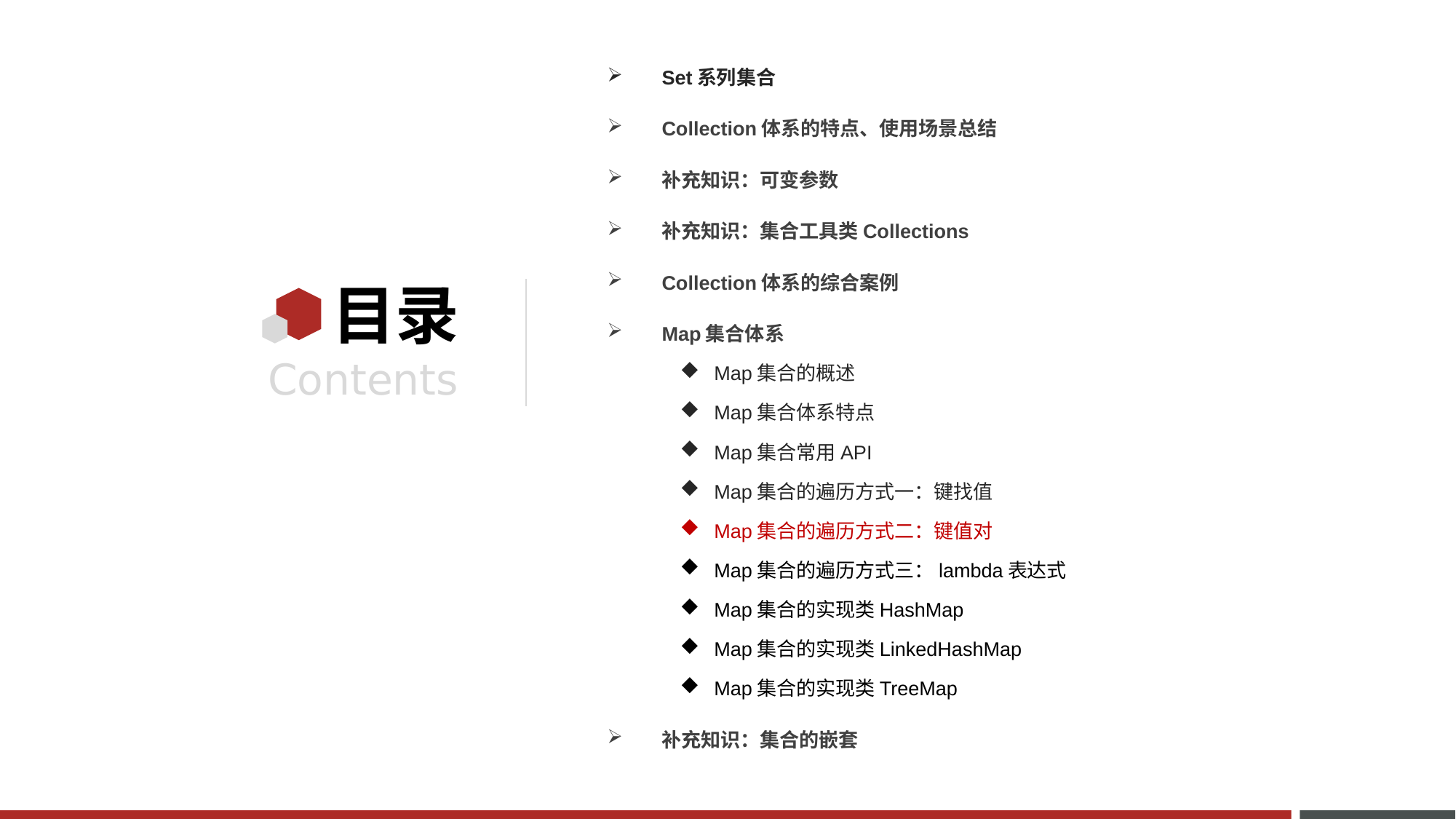

Set系列集合
Collection体系的特点、使用场景总结
补充知识：可变参数
补充知识：集合工具类Collections
Collection体系的综合案例
Map集合体系
Map集合的概述
Map集合体系特点
Map集合常用API
Map集合的遍历方式一：键找值
Map集合的遍历方式二：键值对
Map集合的遍历方式三：lambda表达式
Map集合的实现类HashMap
Map集合的实现类LinkedHashMap
Map集合的实现类TreeMap
补充知识：集合的嵌套